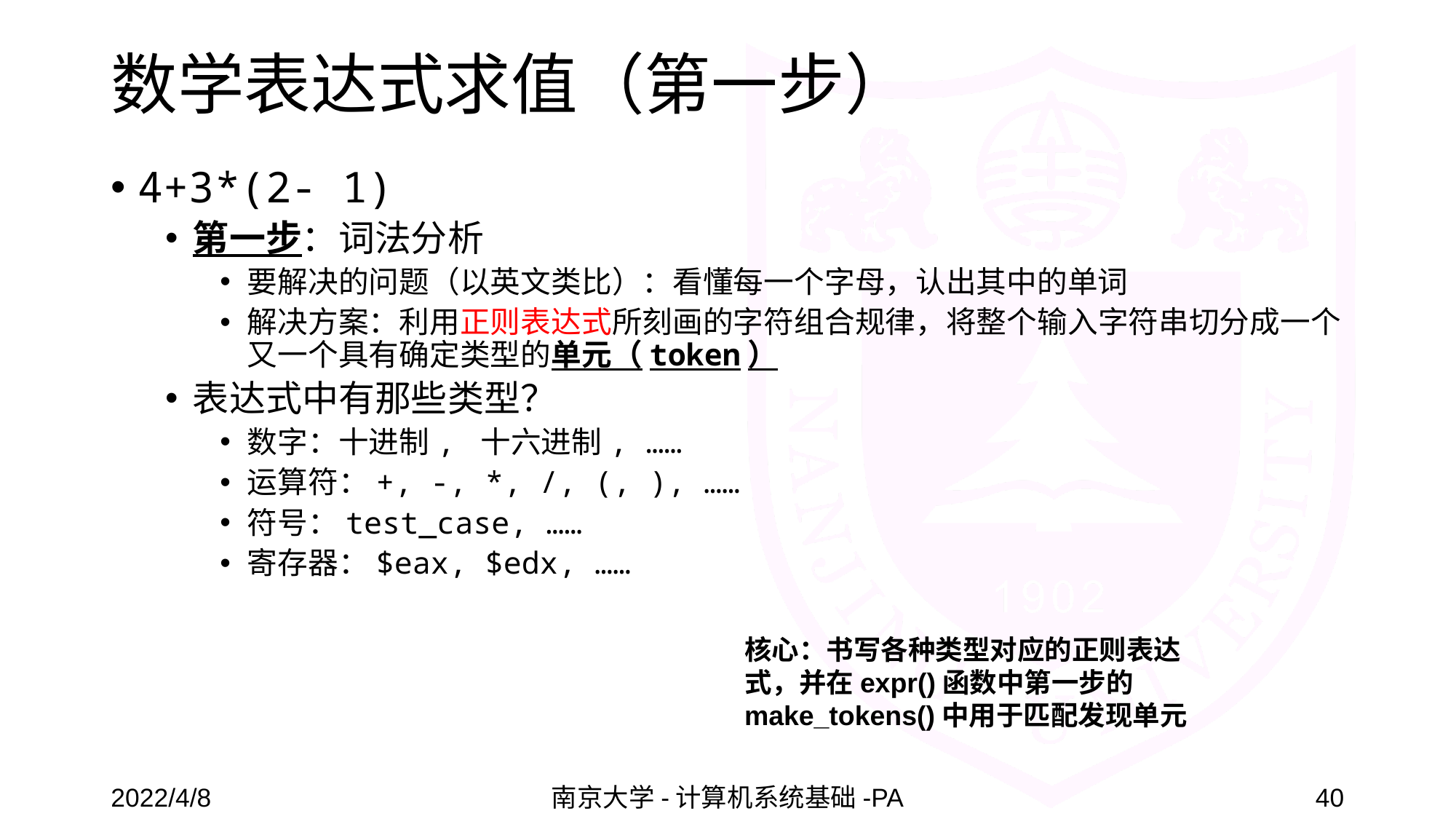

# 数学表达式求值（第一步）
4+3*(2- 1)
第一步：词法分析
要解决的问题（以英文类比）：看懂每一个字母，认出其中的单词
解决方案：利用正则表达式所刻画的字符组合规律，将整个输入字符串切分成一个又一个具有确定类型的单元（token）
表达式中有那些类型？
数字：十进制, 十六进制, ……
运算符：+, -, *, /, (, ), ……
符号：test_case, ……
寄存器：$eax, $edx, ……

核心：书写各种类型对应的正则表达式，并在expr()函数中第一步的make_tokens()中用于匹配发现单元
2022/4/8
南京大学-计算机系统基础-PA
40